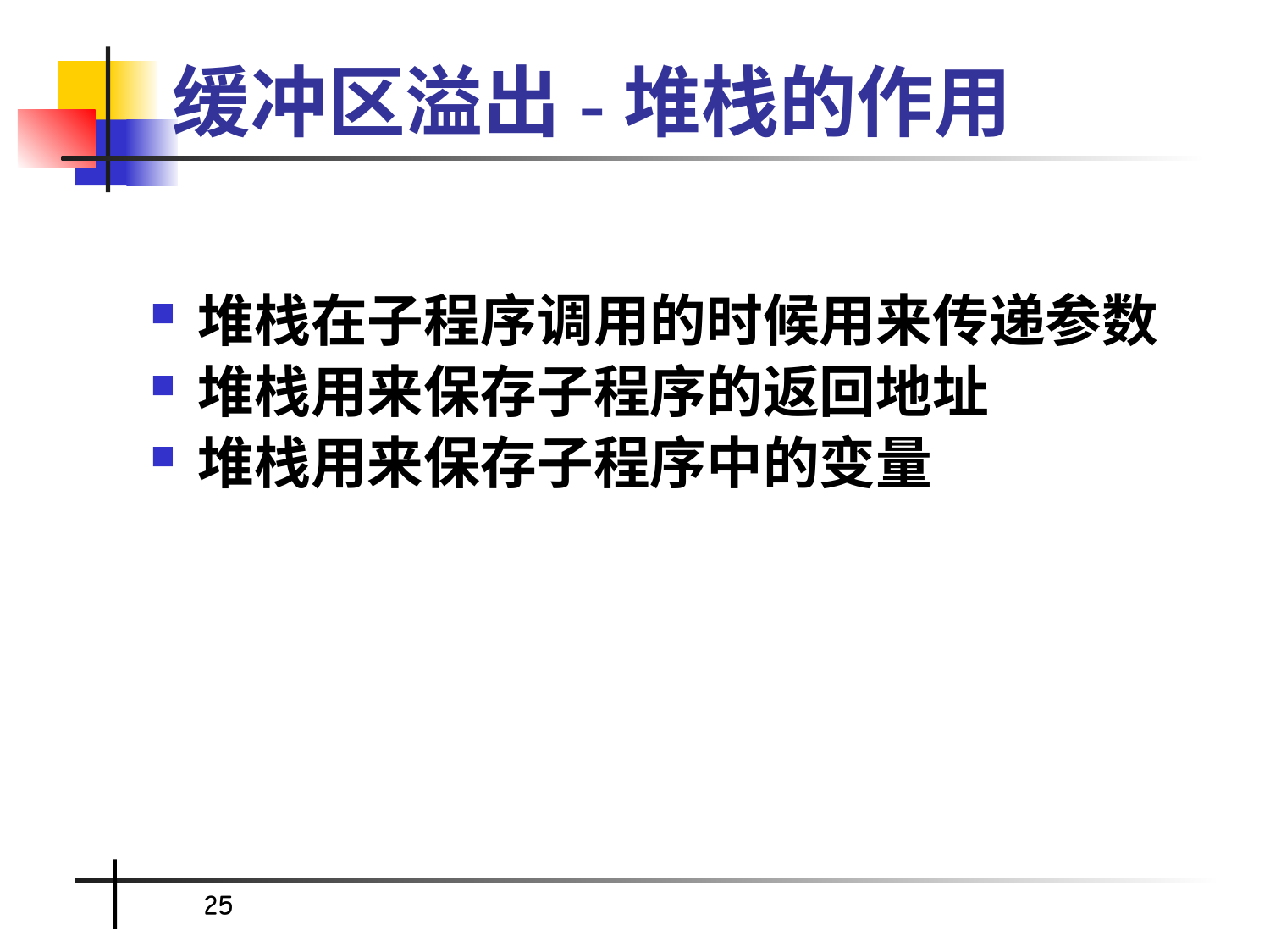

# 缓冲区溢出-堆栈的作用
堆栈在子程序调用的时候用来传递参数
堆栈用来保存子程序的返回地址
堆栈用来保存子程序中的变量
25